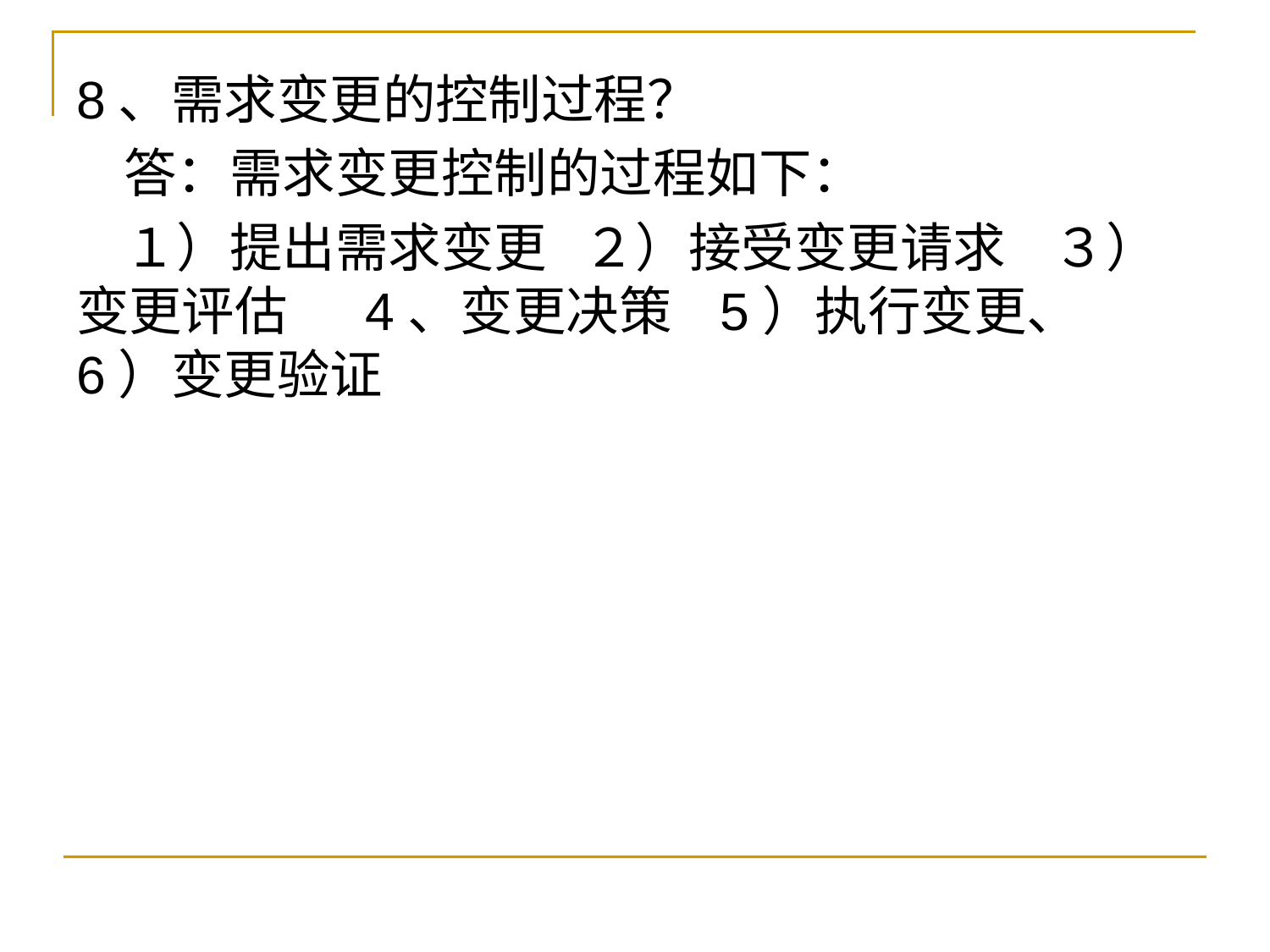

8、需求变更的控制过程？
答：需求变更控制的过程如下：
１）提出需求变更   ２）接受变更请求    ３）变更评估 　4、变更决策   5）执行变更、          6）变更验证